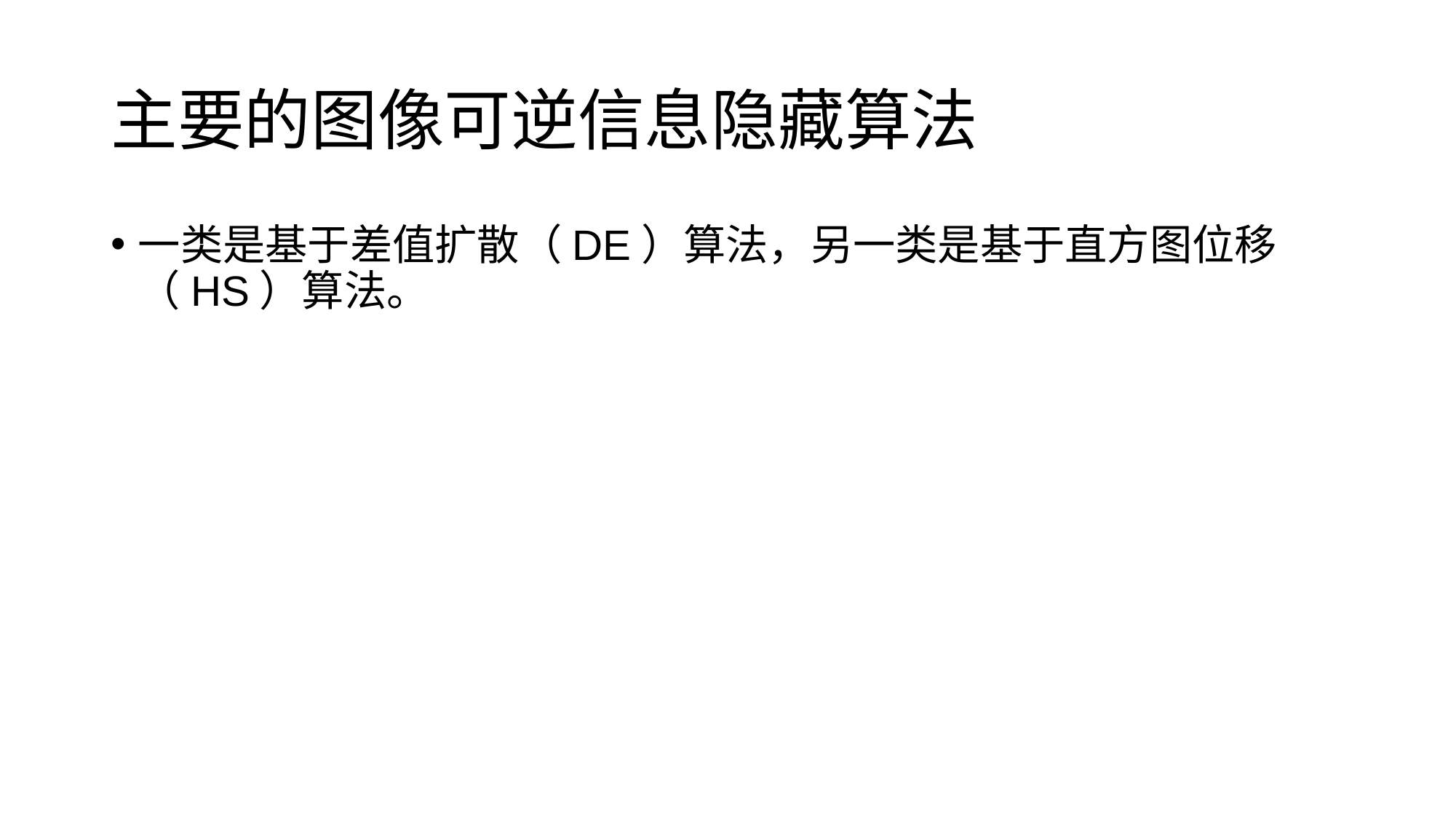

# 主要的图像可逆信息隐藏算法
一类是基于差值扩散（DE）算法，另一类是基于直方图位移（HS）算法。